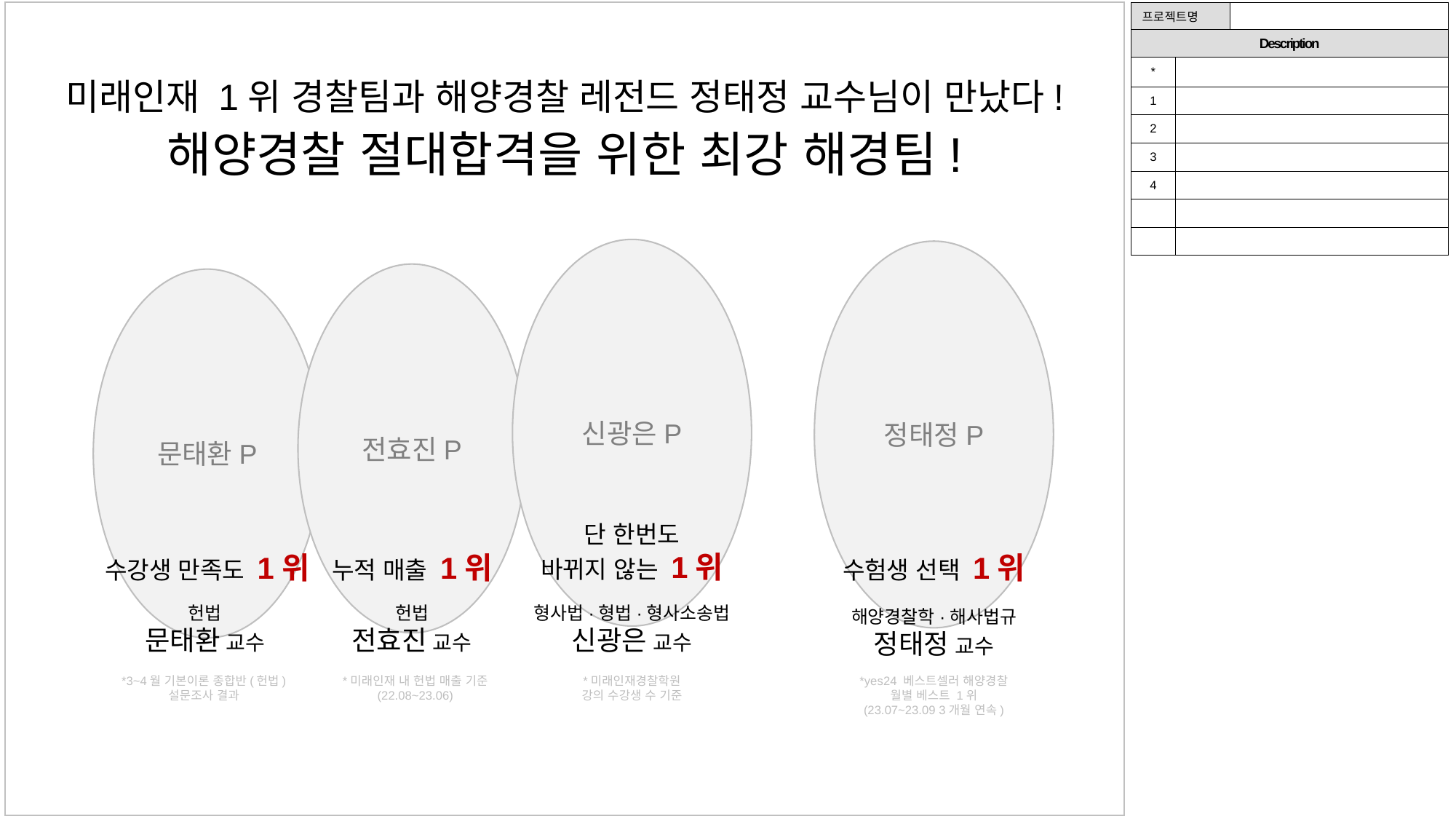

| 프로젝트명 |  |  |
| --- | --- | --- |
| Description |  |  |
| \* |  |  |
| 1 |  |  |
| 2 |  |  |
| 3 |  |  |
| 4 |  |  |
|  |  |  |
|  |  |  |
Section4
미래인재 1위 경찰팀과 해양경찰 레전드 정태정 교수님이 만났다!
해양경찰 절대합격을 위한 최강 해경팀!
신광은P
정태정P
전효진P
문태환P
단 한번도
바뀌지 않는 1위
수강생 만족도 1위
누적 매출 1위
수험생 선택 1위
헌법
문태환 교수
헌법
전효진 교수
형사법·형법·형사소송법
신광은 교수
해양경찰학·해사법규
정태정 교수
*3~4월 기본이론 종합반(헌법)
설문조사 결과
*미래인재 내 헌법 매출 기준
(22.08~23.06)
*미래인재경찰학원
강의 수강생 수 기준
*yes24 베스트셀러 해양경찰
월별 베스트 1위
(23.07~23.09 3개월 연속)